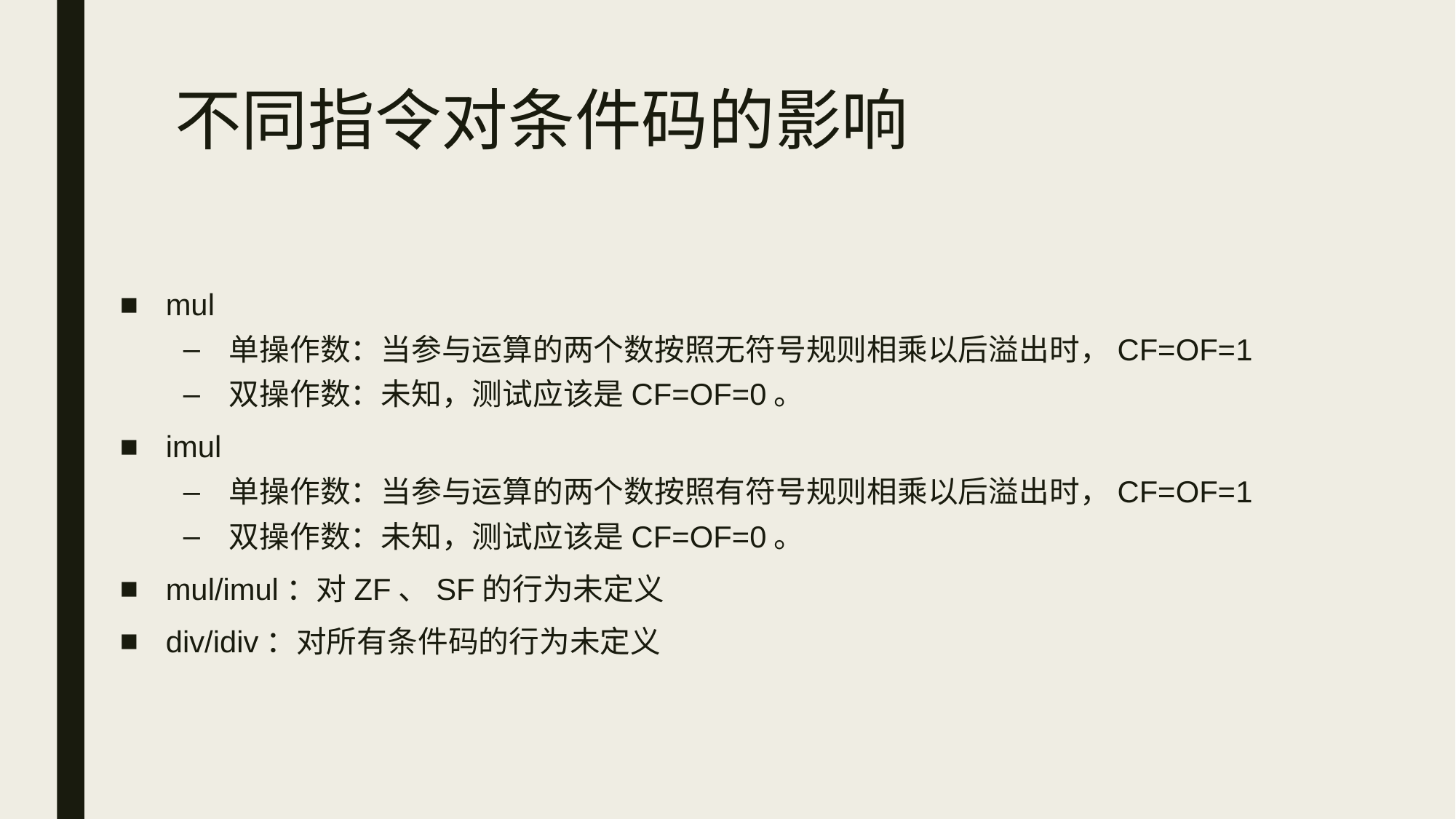

# 不同指令对条件码的影响
mul
单操作数：当参与运算的两个数按照无符号规则相乘以后溢出时，CF=OF=1
双操作数：未知，测试应该是CF=OF=0。
imul
单操作数：当参与运算的两个数按照有符号规则相乘以后溢出时，CF=OF=1
双操作数：未知，测试应该是CF=OF=0。
mul/imul：对ZF、SF的行为未定义
div/idiv：对所有条件码的行为未定义